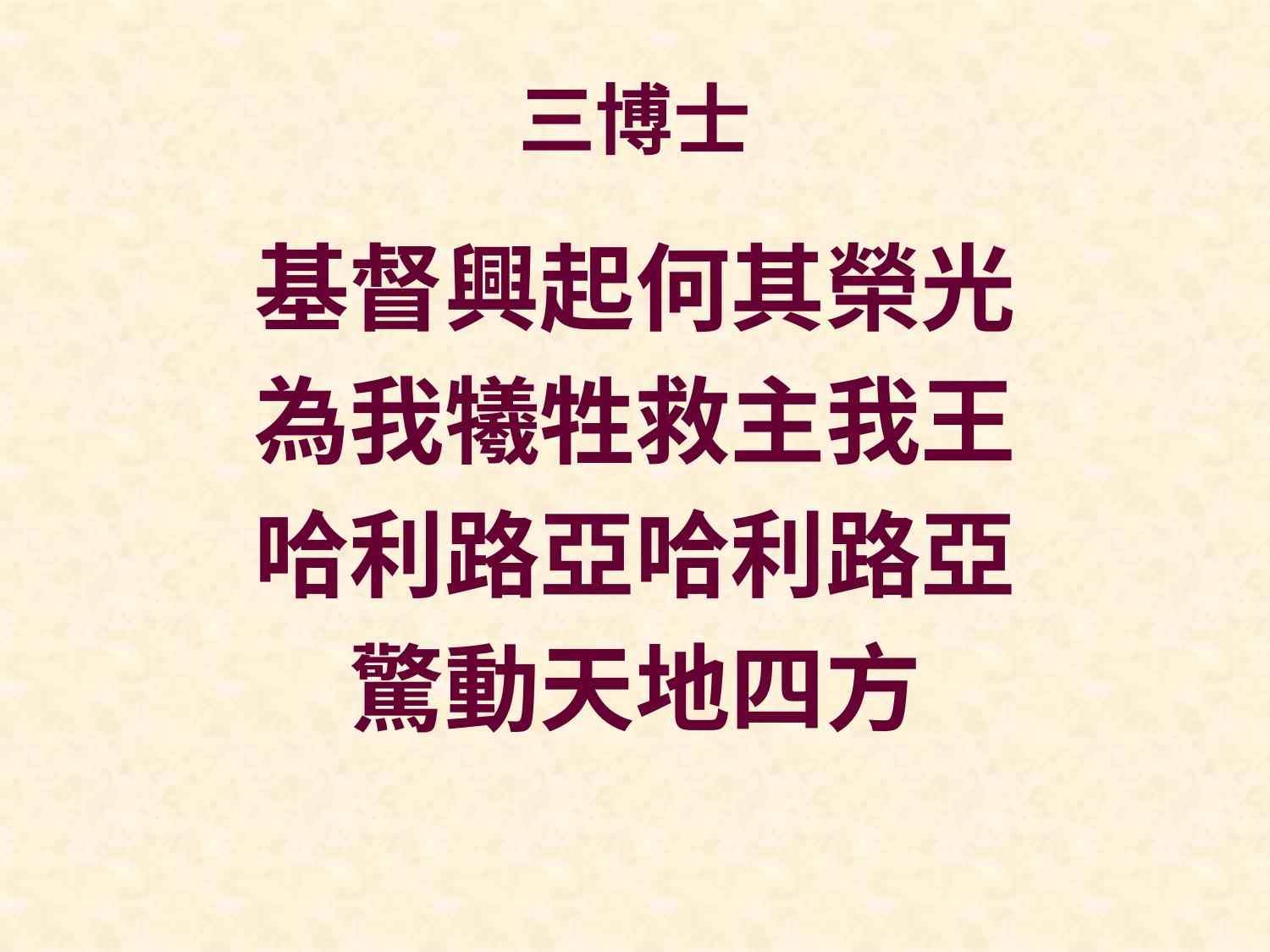

# 三博士
基督興起何其榮光
為我犧牲救主我王
哈利路亞哈利路亞
驚動天地四方